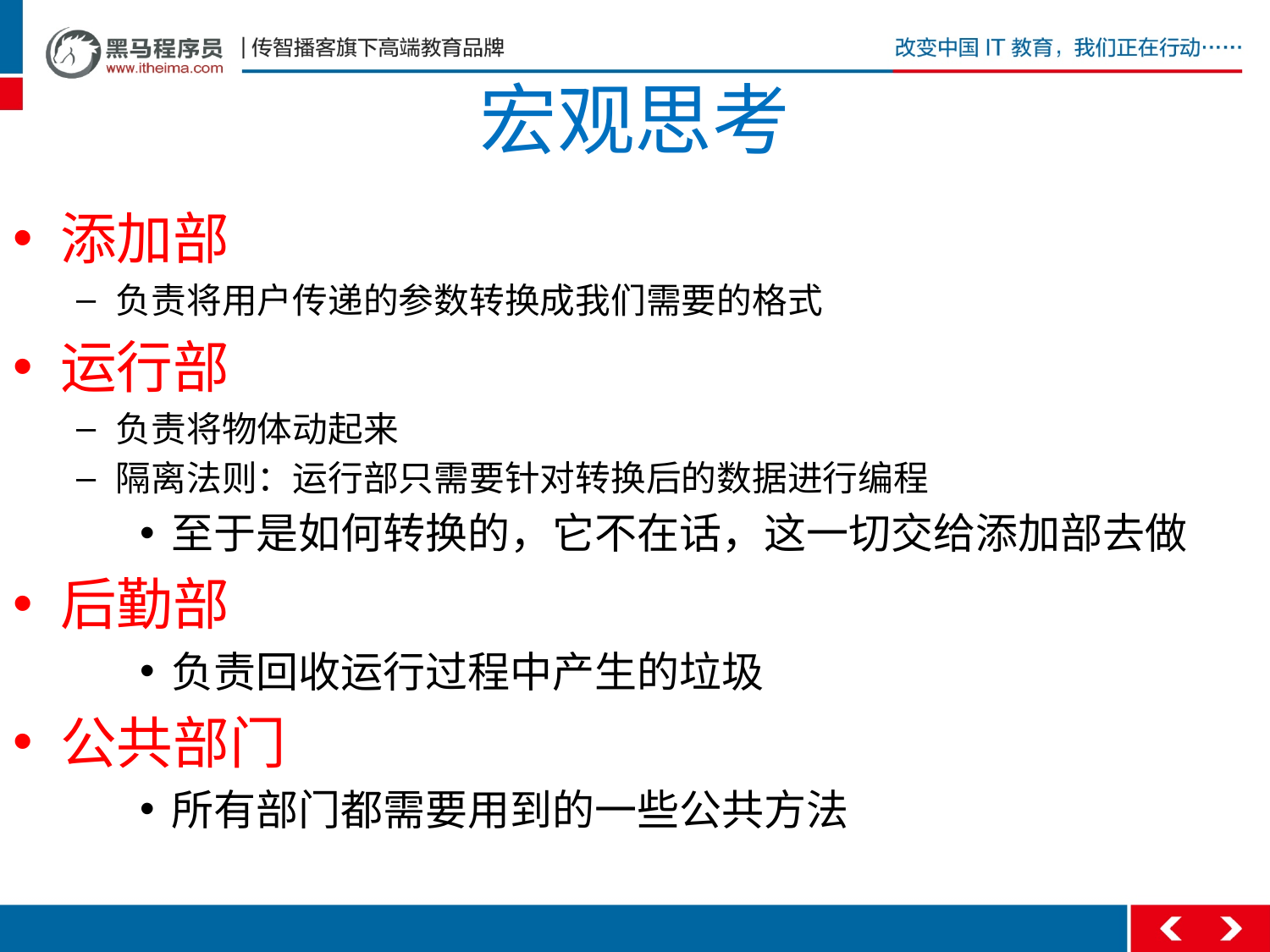

# 宏观思考
添加部
负责将用户传递的参数转换成我们需要的格式
运行部
负责将物体动起来
隔离法则：运行部只需要针对转换后的数据进行编程
至于是如何转换的，它不在话，这一切交给添加部去做
后勤部
负责回收运行过程中产生的垃圾
公共部门
所有部门都需要用到的一些公共方法